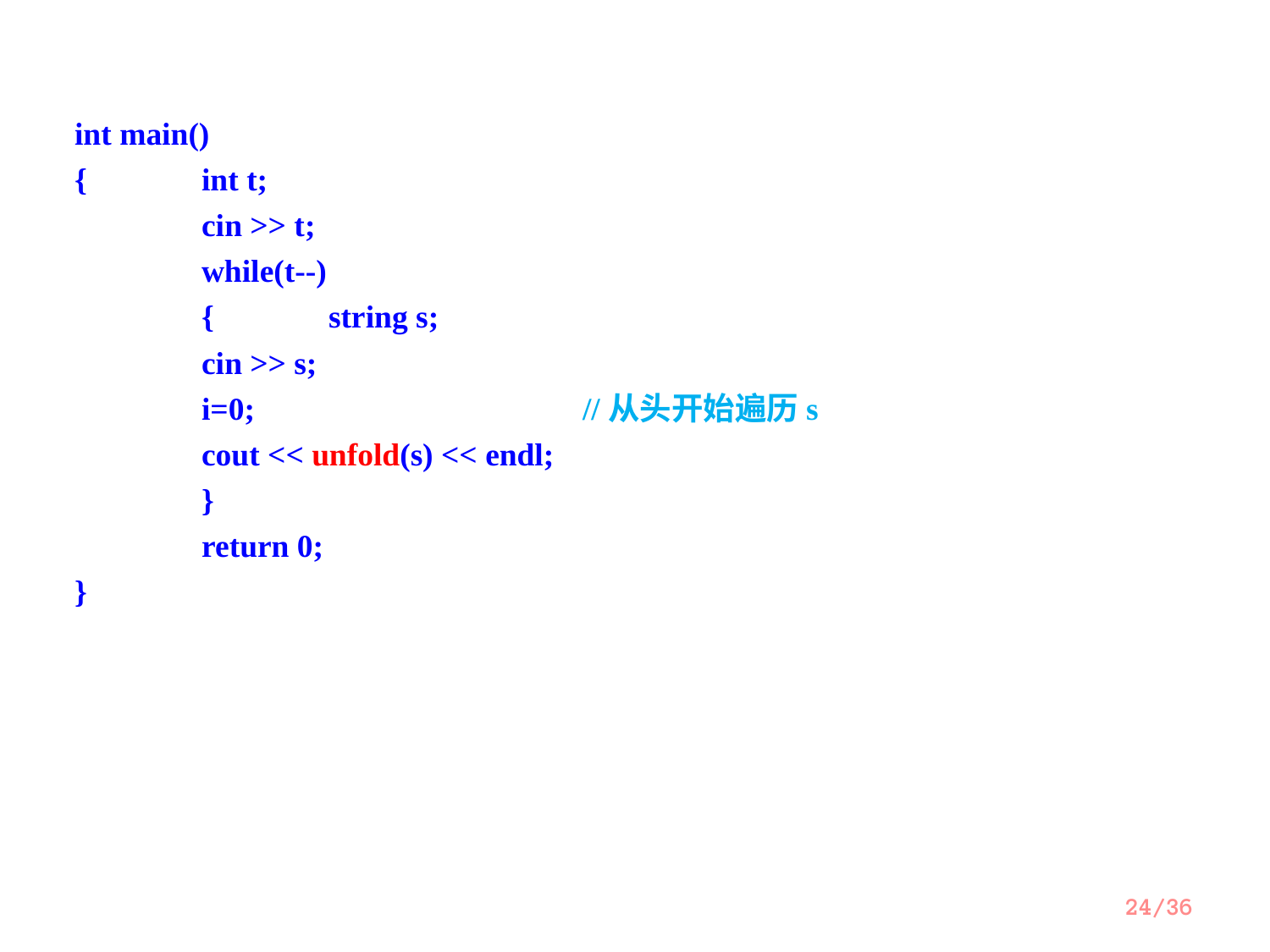

int main()
{    	int t;
     	cin >> t;
     	while(t--)
     	{	string s;
          	cin >> s;
          	i=0; 			//从头开始遍历s
          	cout << unfold(s) << endl;
     	}
     	return 0;
}
24/36